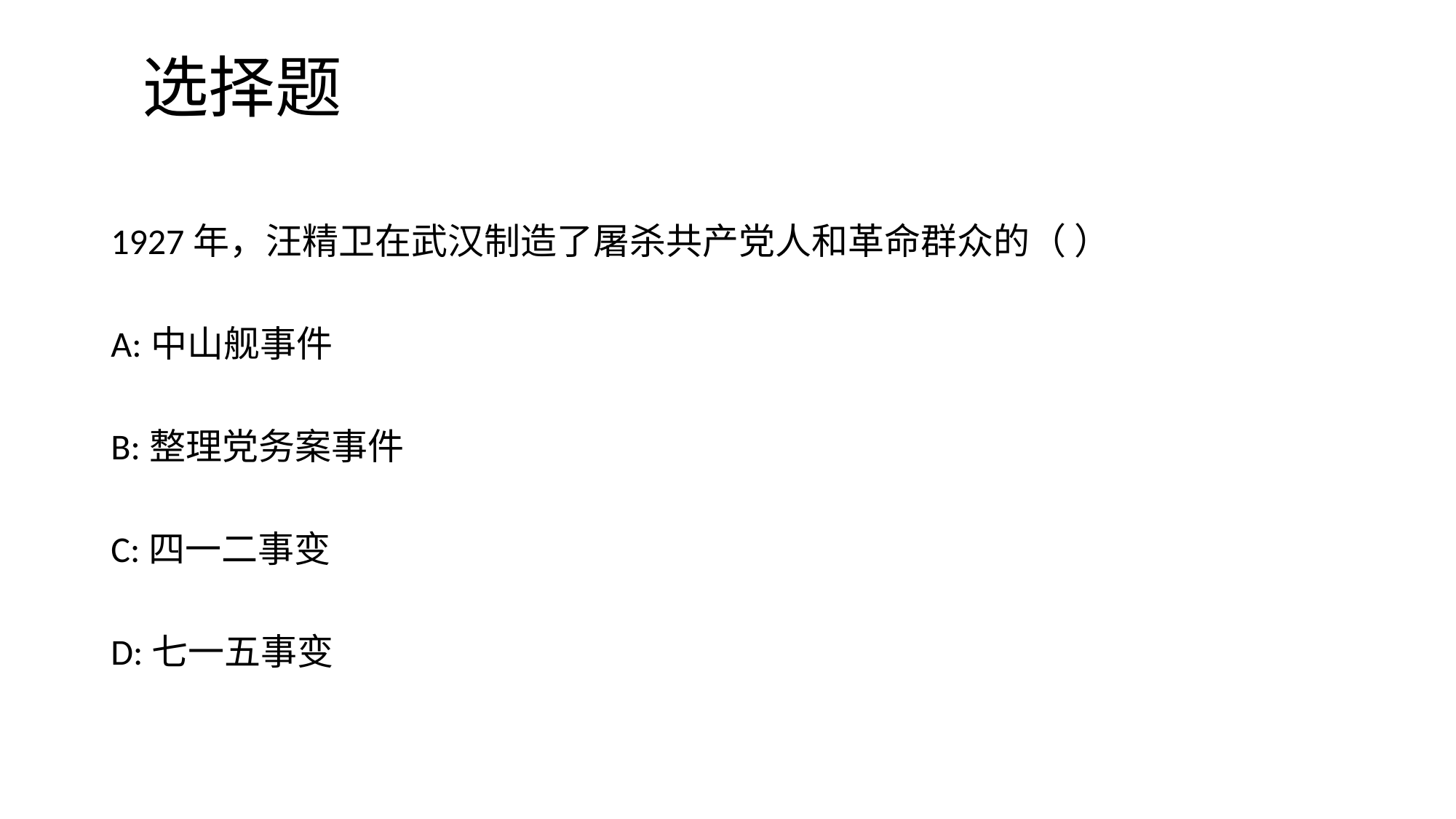

# 选择题
1927年，汪精卫在武汉制造了屠杀共产党人和革命群众的（ ）
A:中山舰事件
B:​整理党务案事件
C:四一二事变
D:七一五事变